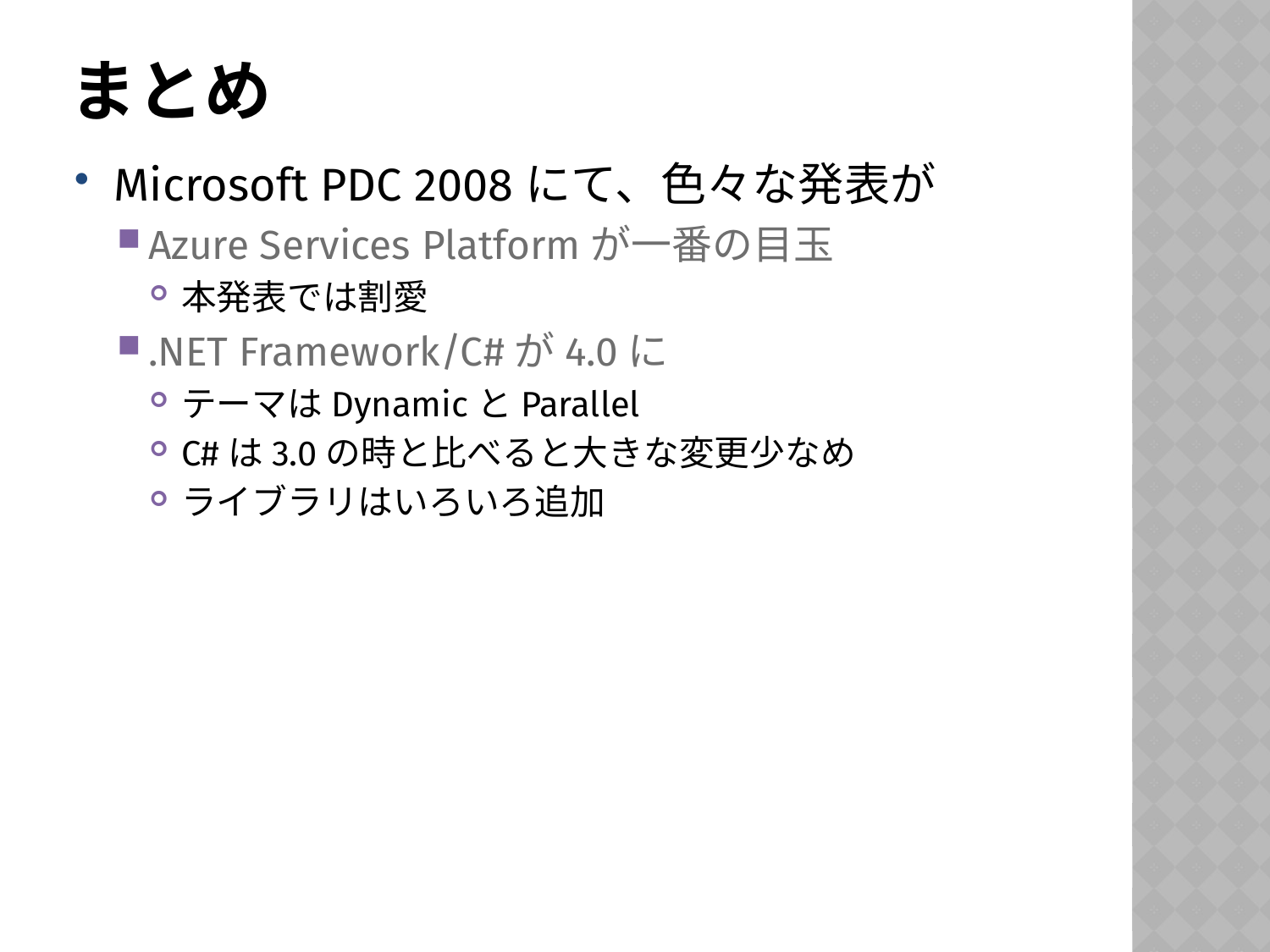

# まとめ
Microsoft PDC 2008にて、色々な発表が
Azure Services Platformが一番の目玉
本発表では割愛
.NET Framework/C#が4.0に
テーマはDynamicとParallel
C#は3.0の時と比べると大きな変更少なめ
ライブラリはいろいろ追加